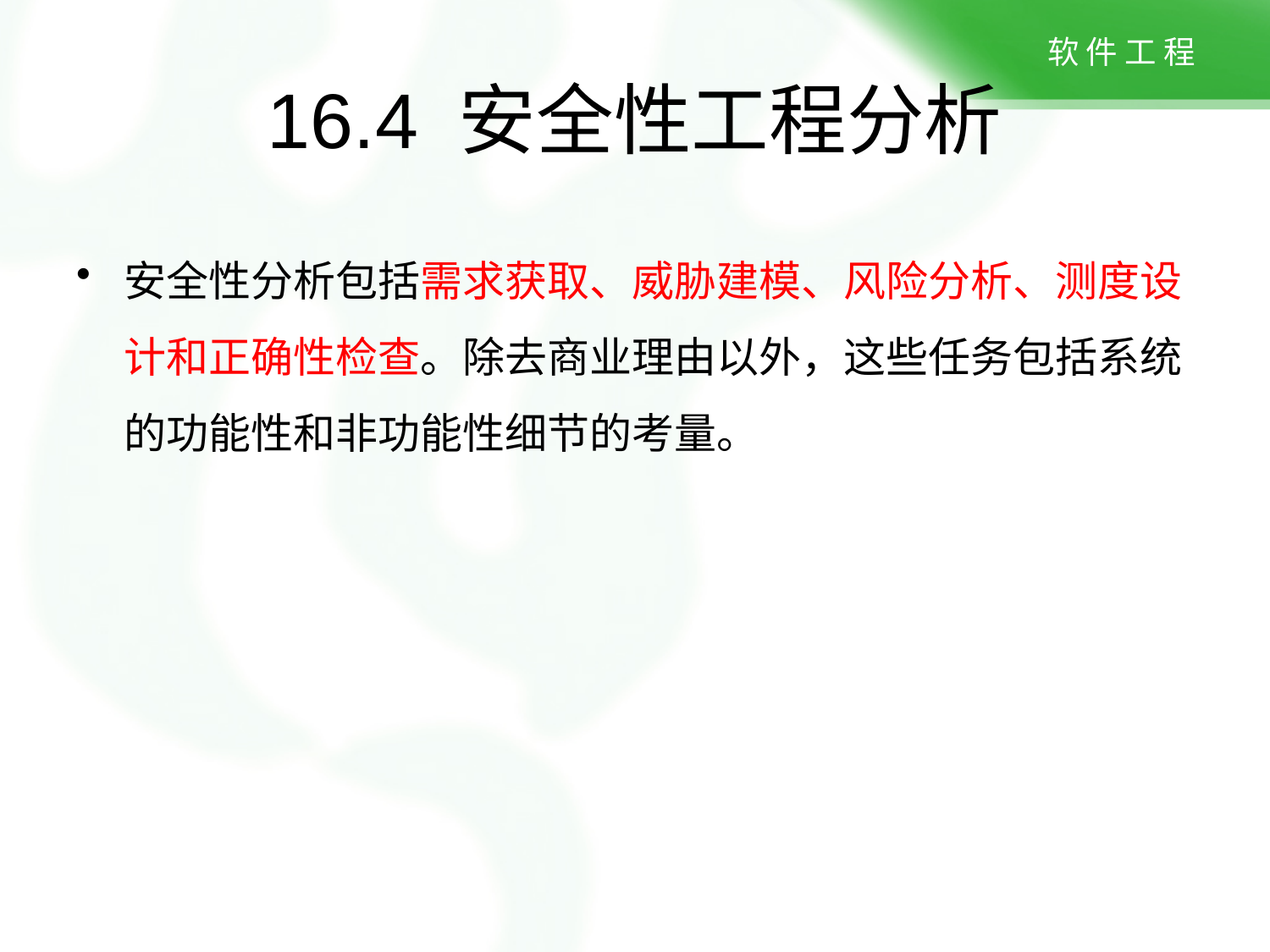

# 16.4 安全性工程分析
安全性分析包括需求获取、威胁建模、风险分析、测度设计和正确性检查。除去商业理由以外，这些任务包括系统的功能性和非功能性细节的考量。